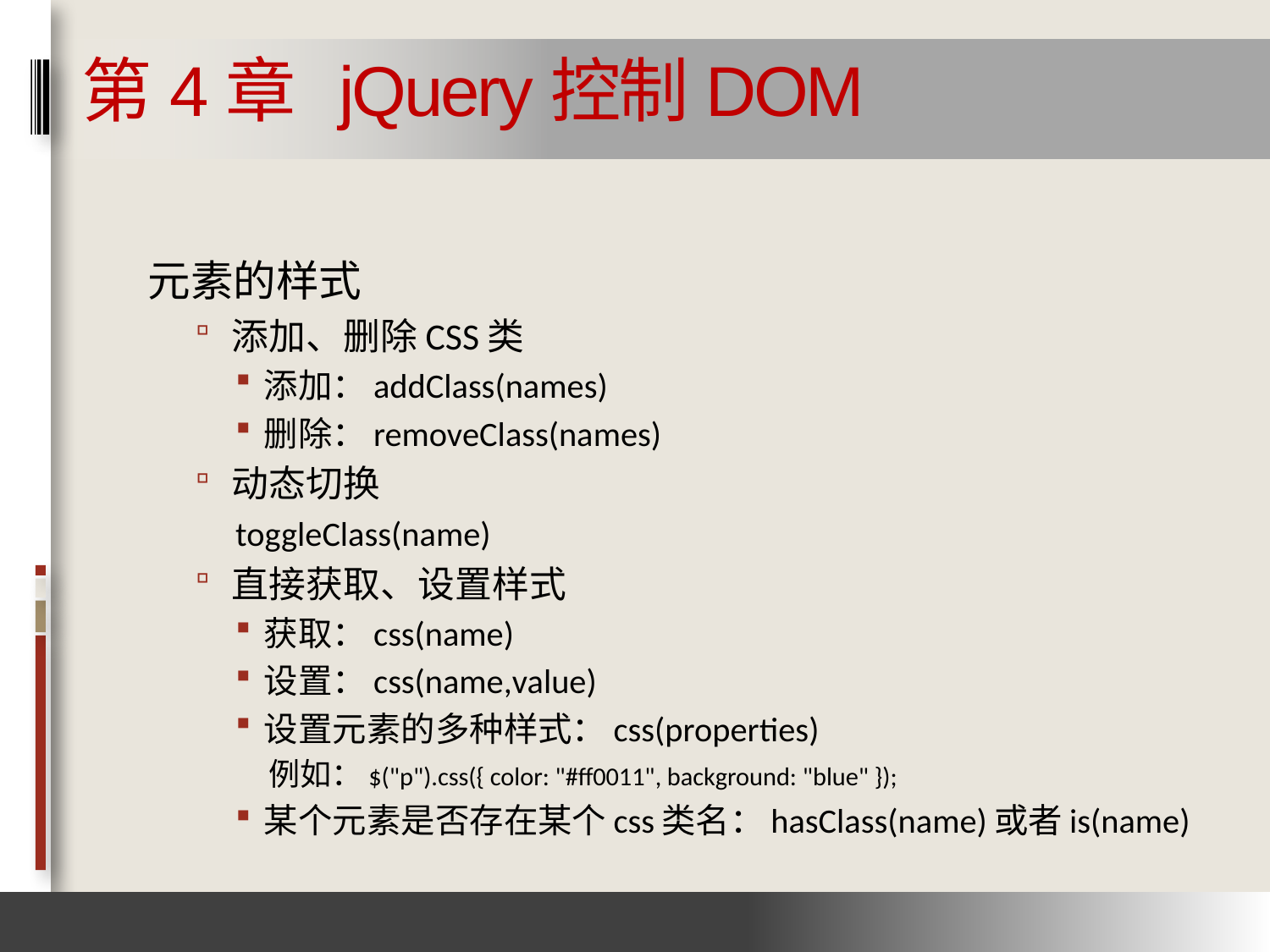

# 第4章  jQuery控制DOM
元素的样式
添加、删除CSS类
添加：addClass(names)
删除：removeClass(names)
动态切换
toggleClass(name)
直接获取、设置样式
获取：css(name)
设置：css(name,value)
设置元素的多种样式：css(properties)
例如：$("p").css({ color: "#ff0011", background: "blue" });
某个元素是否存在某个css类名：hasClass(name)或者is(name)